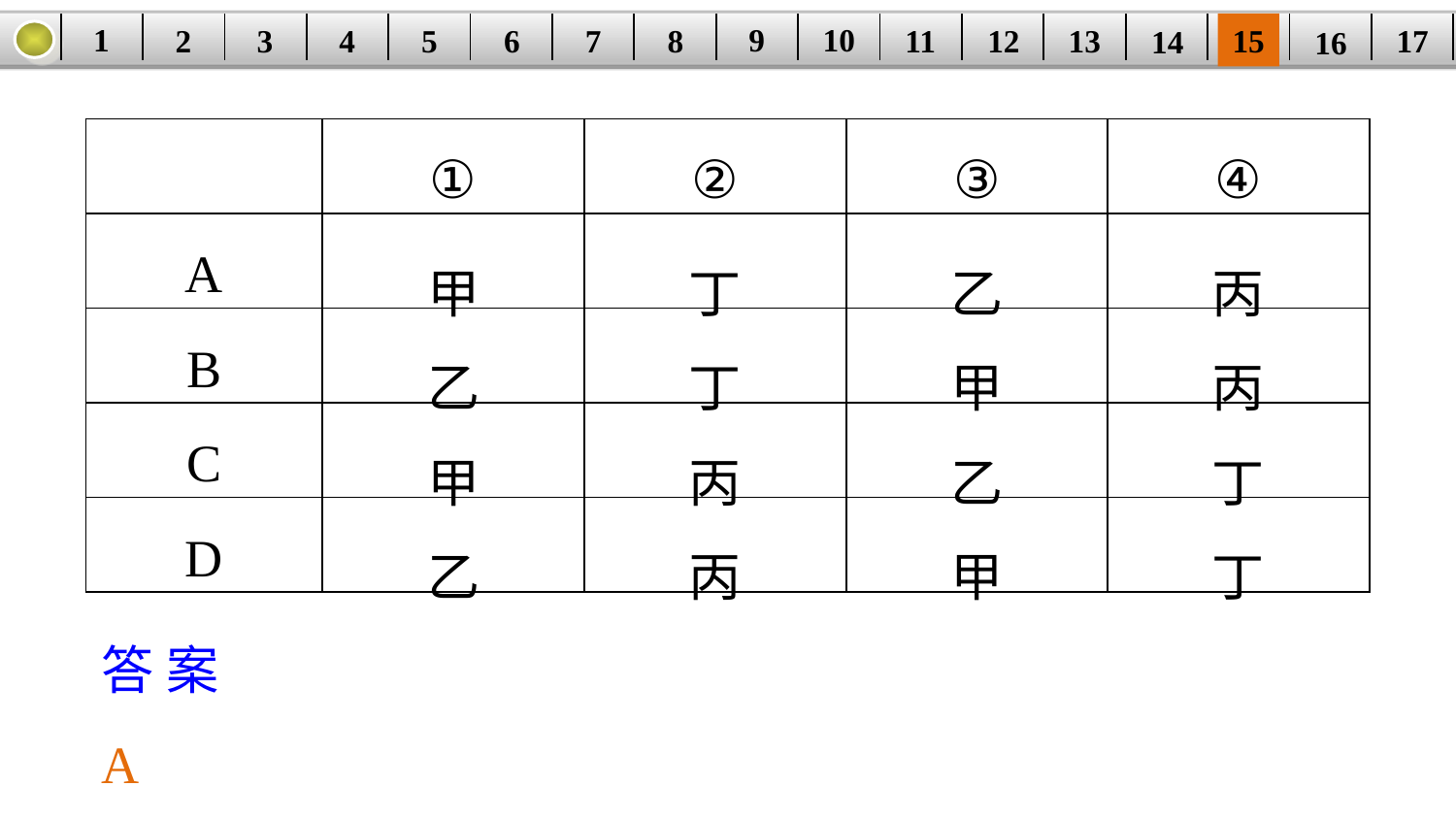

9
10
1
3
4
5
6
8
11
2
17
12
15
|  |  |  |  |  |  |  |  |  |  |  |  |  |  |  |  |  |
| --- | --- | --- | --- | --- | --- | --- | --- | --- | --- | --- | --- | --- | --- | --- | --- | --- |
7
13
14
16

|  | ① | ② | ③ | ④ |
| --- | --- | --- | --- | --- |
| A | 甲 | 丁 | 乙 | 丙 |
| B | 乙 | 丁 | 甲 | 丙 |
| C | 甲 | 丙 | 乙 | 丁 |
| D | 乙 | 丙 | 甲 | 丁 |
答案　A